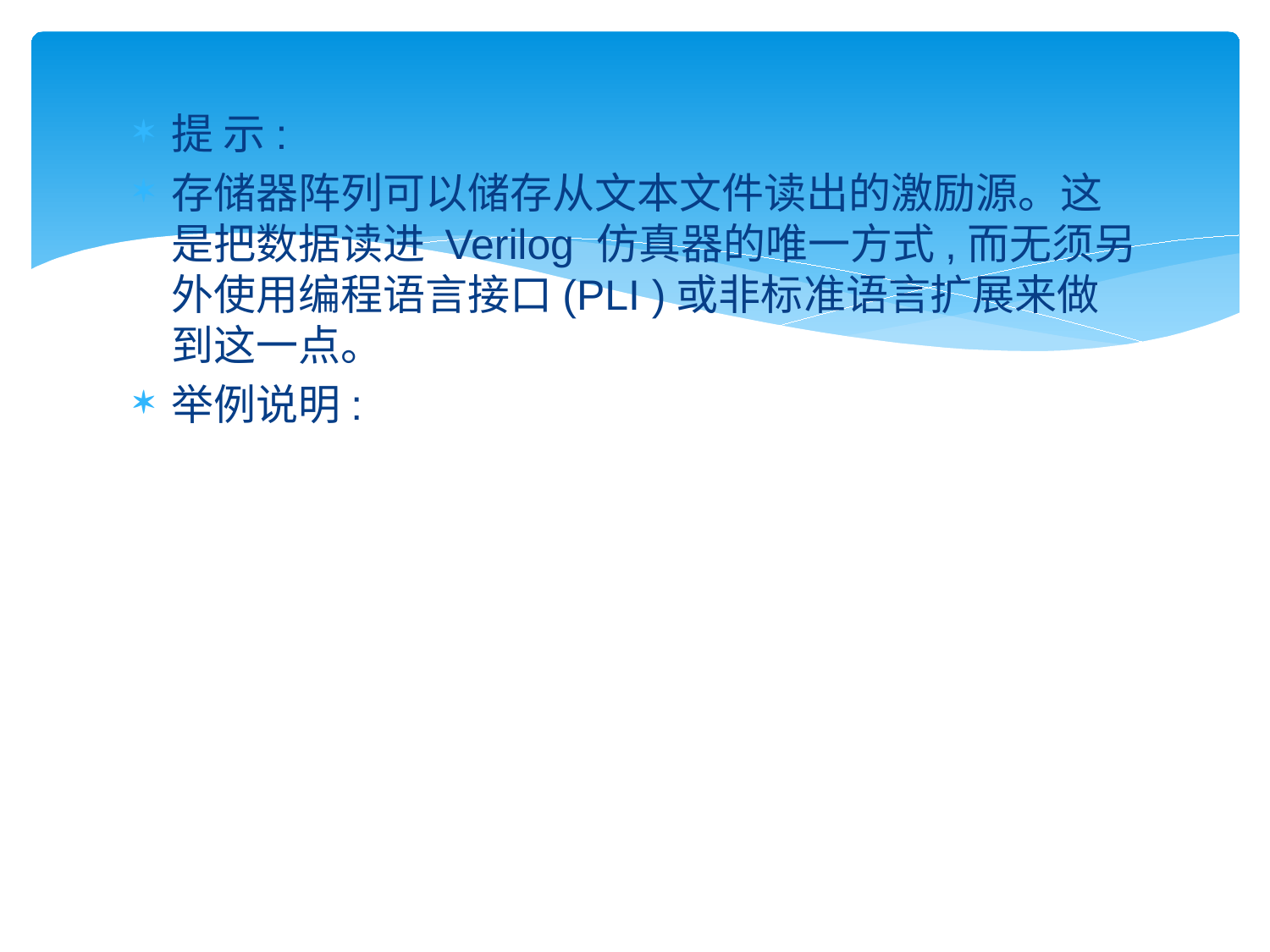

#
提 示:
存储器阵列可以储存从文本文件读出的激励源。这是把数据读进 Verilog 仿真器的唯一方式,而无须另外使用编程语言接口(PLI )或非标准语言扩展来做到这一点。
举例说明: